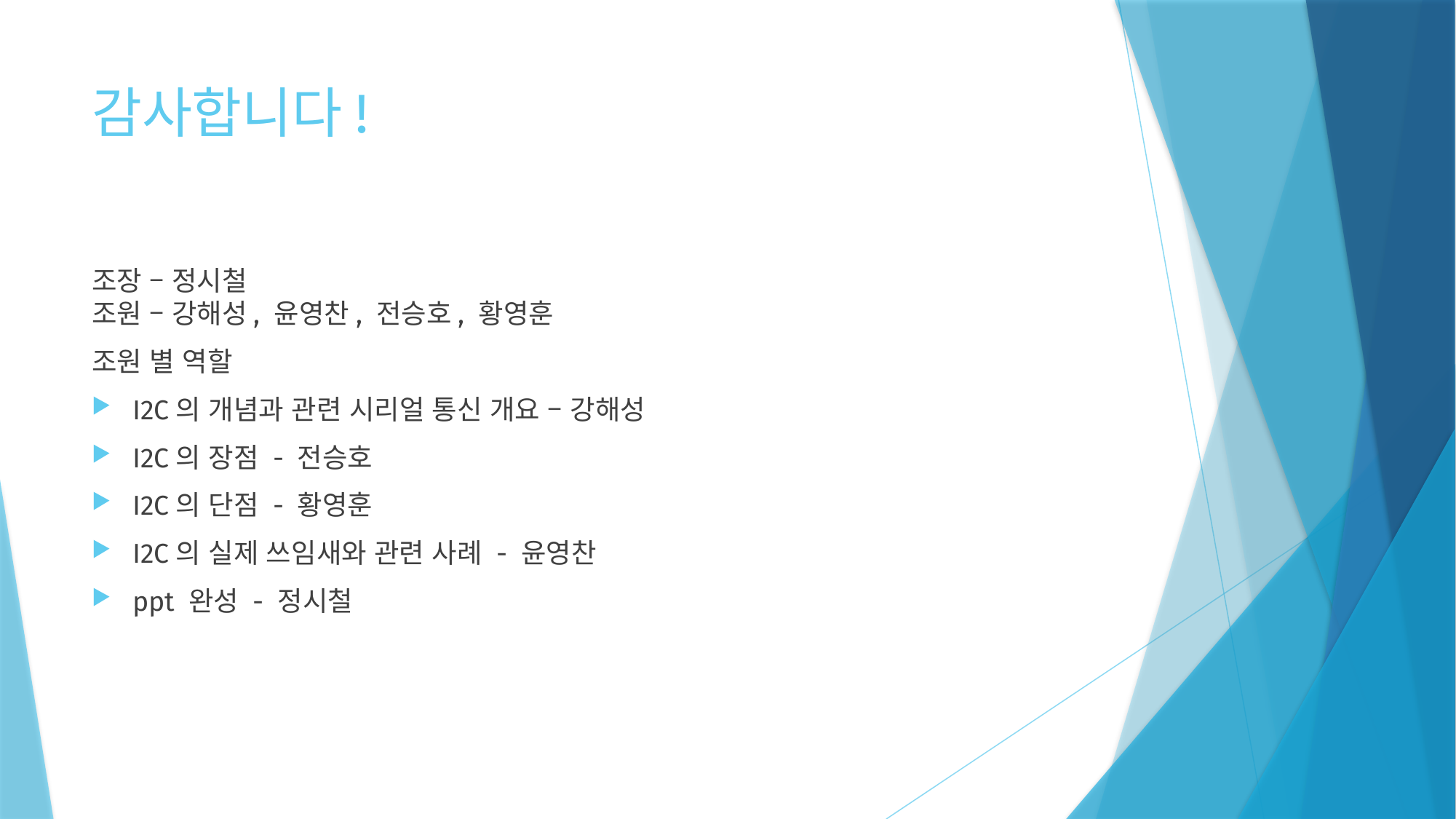

# 감사합니다!
조장 – 정시철
조원 – 강해성, 윤영찬, 전승호, 황영훈
조원 별 역할
I2C의 개념과 관련 시리얼 통신 개요 – 강해성
I2C의 장점 - 전승호
I2C의 단점 - 황영훈
I2C의 실제 쓰임새와 관련 사례 - 윤영찬
ppt 완성 - 정시철